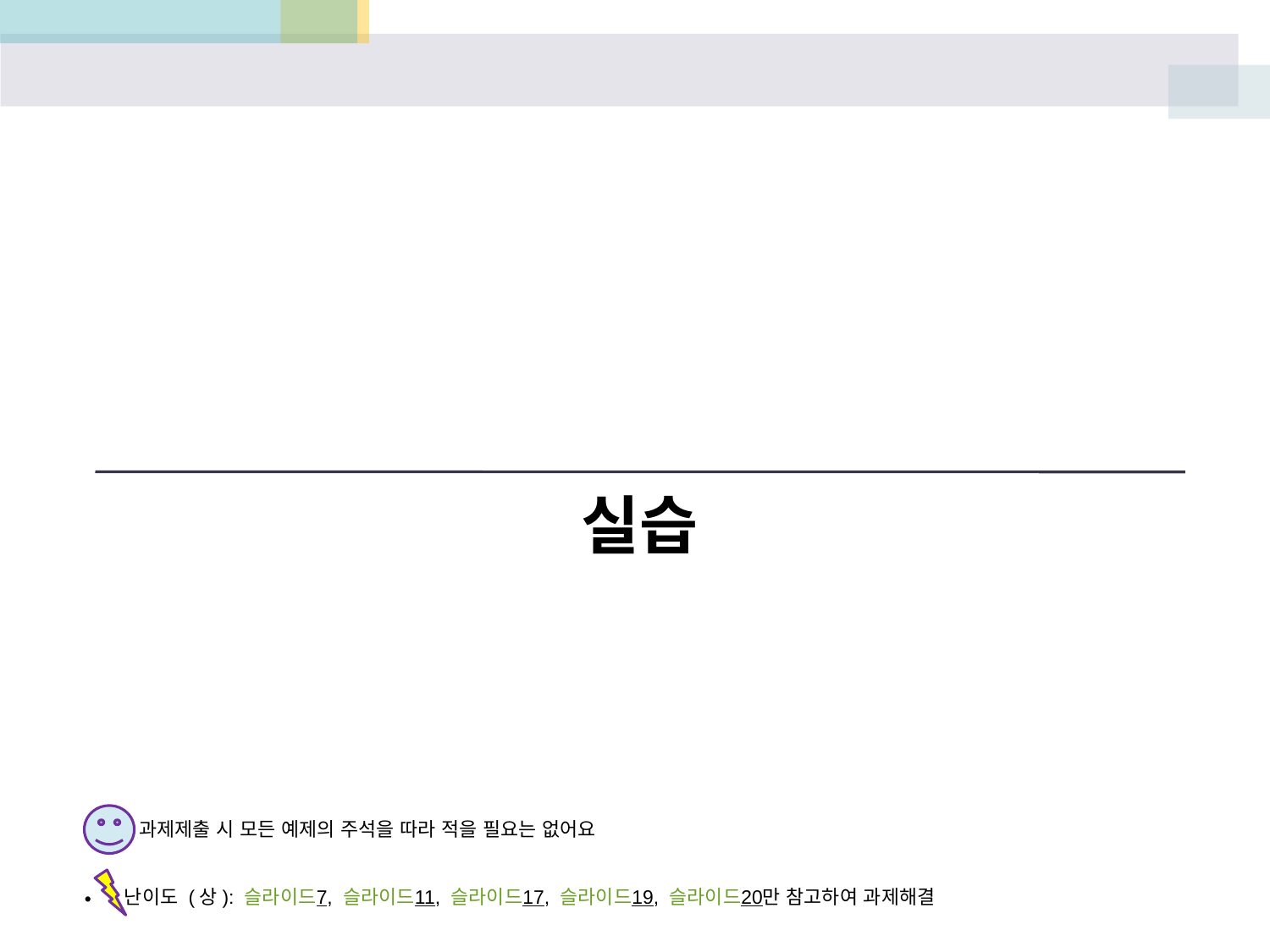

# 실습

과제제출 시 모든 예제의 주석을 따라 적을 필요는 없어요

난이도 (상): 슬라이드7, 슬라이드11, 슬라이드17, 슬라이드19, 슬라이드20만 참고하여 과제해결